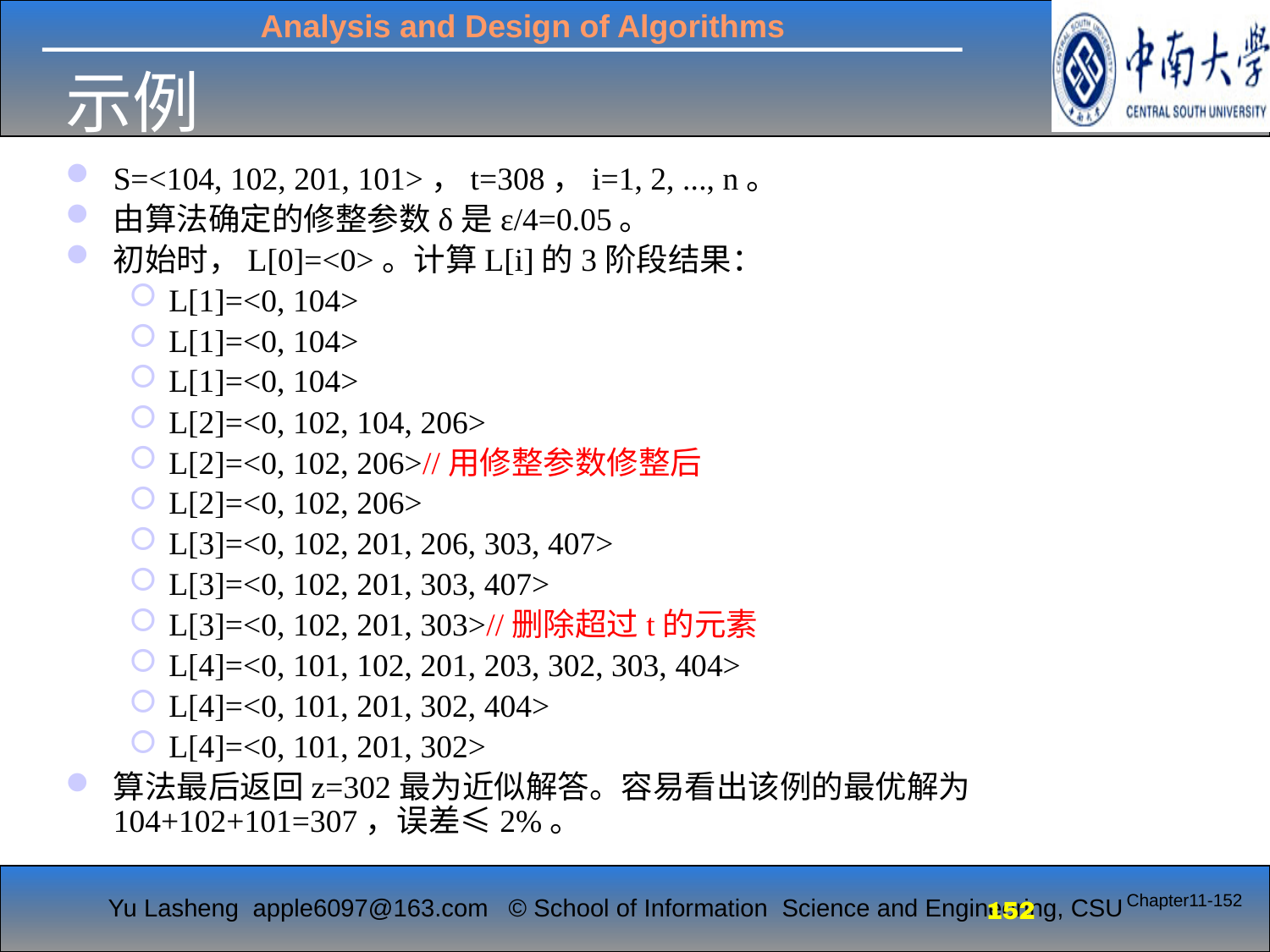

示例
#

S=<104, 102, 201, 101>，t=308，i=1, 2, ..., n。
由算法确定的修整参数δ是ε/4=0.05。
初始时，L[0]=<0>。计算L[i]的3阶段结果：
L[1]=<0, 104>
L[1]=<0, 104>
L[1]=<0, 104>
L[2]=<0, 102, 104, 206>
L[2]=<0, 102, 206>//用修整参数修整后
L[2]=<0, 102, 206>
L[3]=<0, 102, 201, 206, 303, 407>
L[3]=<0, 102, 201, 303, 407>
L[3]=<0, 102, 201, 303>//删除超过t的元素
L[4]=<0, 101, 102, 201, 203, 302, 303, 404>
L[4]=<0, 101, 201, 302, 404>
L[4]=<0, 101, 201, 302>
算法最后返回z=302最为近似解答。容易看出该例的最优解为104+102+101=307，误差≤2%。
Chapter11-152
152